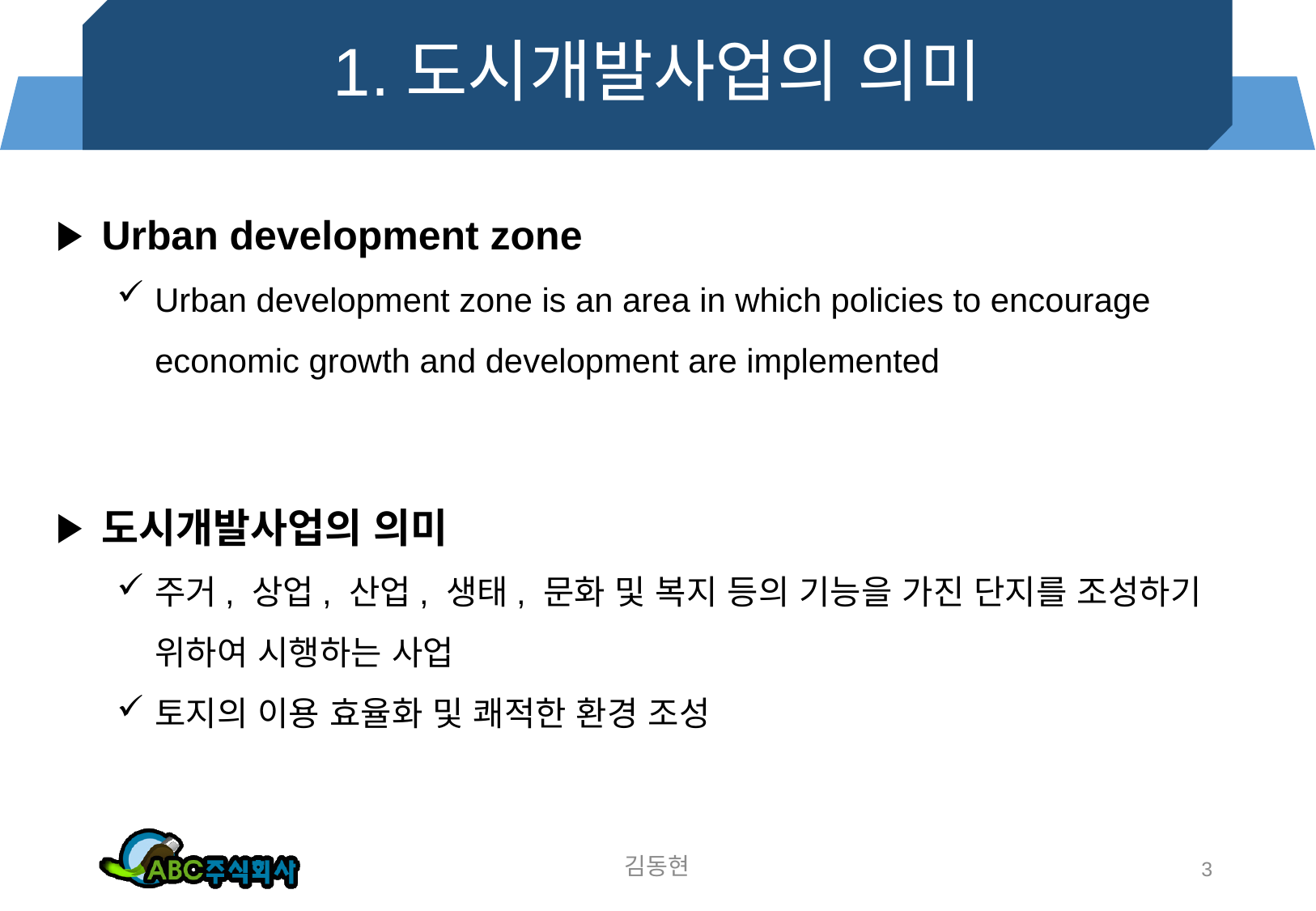

# 1.도시개발사업의 의미
Urban development zone
Urban development zone is an area in which policies to encourage economic growth and development are implemented
도시개발사업의 의미
주거, 상업, 산업, 생태, 문화 및 복지 등의 기능을 가진 단지를 조성하기 위하여 시행하는 사업
토지의 이용 효율화 및 쾌적한 환경 조성
김동현
3